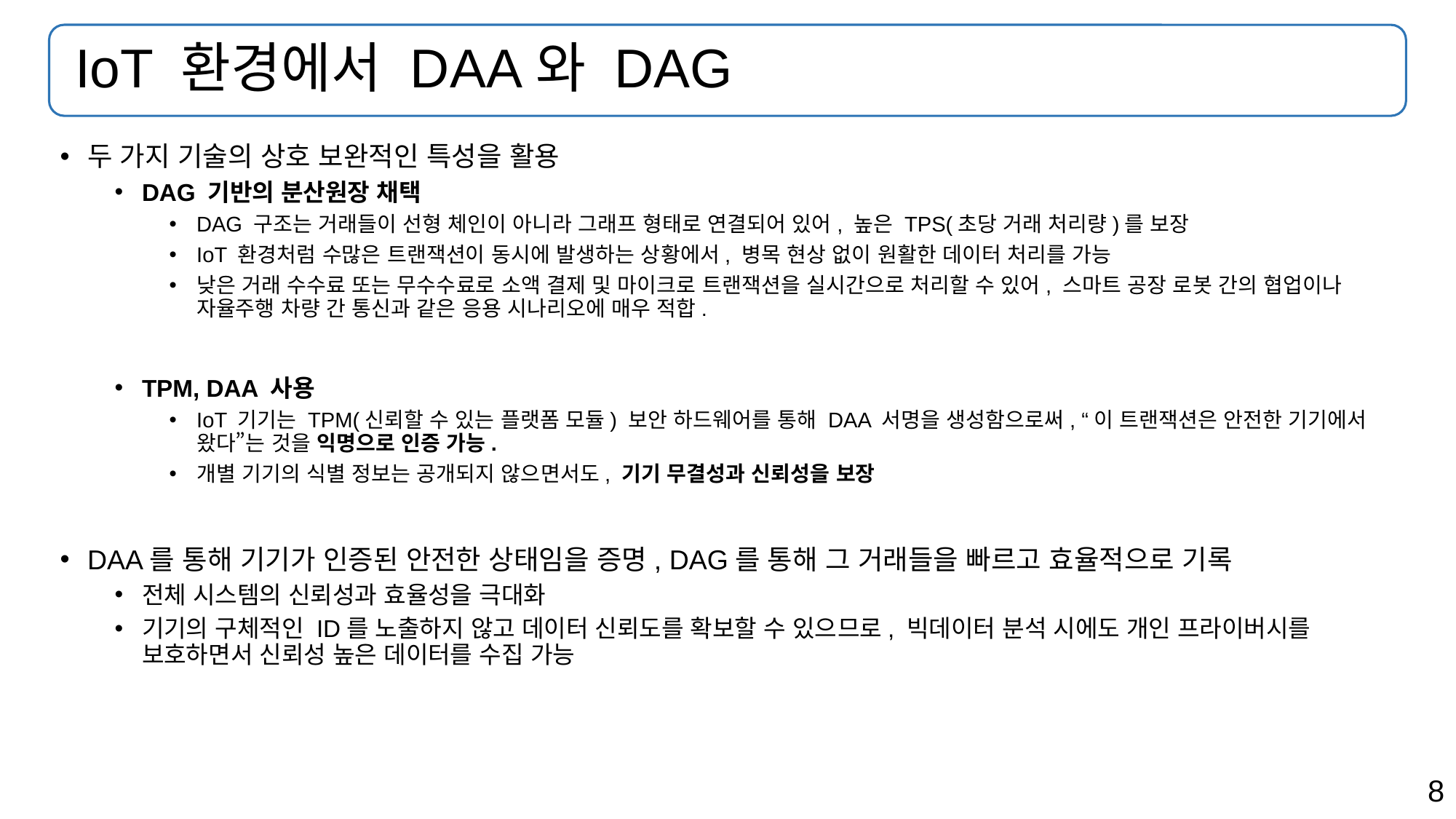

# IoT 환경에서 DAA와 DAG
두 가지 기술의 상호 보완적인 특성을 활용
DAG 기반의 분산원장 채택
DAG 구조는 거래들이 선형 체인이 아니라 그래프 형태로 연결되어 있어, 높은 TPS(초당 거래 처리량)를 보장
IoT 환경처럼 수많은 트랜잭션이 동시에 발생하는 상황에서, 병목 현상 없이 원활한 데이터 처리를 가능
낮은 거래 수수료 또는 무수수료로 소액 결제 및 마이크로 트랜잭션을 실시간으로 처리할 수 있어, 스마트 공장 로봇 간의 협업이나 자율주행 차량 간 통신과 같은 응용 시나리오에 매우 적합.

TPM, DAA 사용
IoT 기기는 TPM(신뢰할 수 있는 플랫폼 모듈) 보안 하드웨어를 통해 DAA 서명을 생성함으로써, “이 트랜잭션은 안전한 기기에서 왔다”는 것을 익명으로 인증 가능.
개별 기기의 식별 정보는 공개되지 않으면서도, 기기 무결성과 신뢰성을 보장

DAA를 통해 기기가 인증된 안전한 상태임을 증명, DAG를 통해 그 거래들을 빠르고 효율적으로 기록
전체 시스템의 신뢰성과 효율성을 극대화
기기의 구체적인 ID를 노출하지 않고 데이터 신뢰도를 확보할 수 있으므로, 빅데이터 분석 시에도 개인 프라이버시를 보호하면서 신뢰성 높은 데이터를 수집 가능